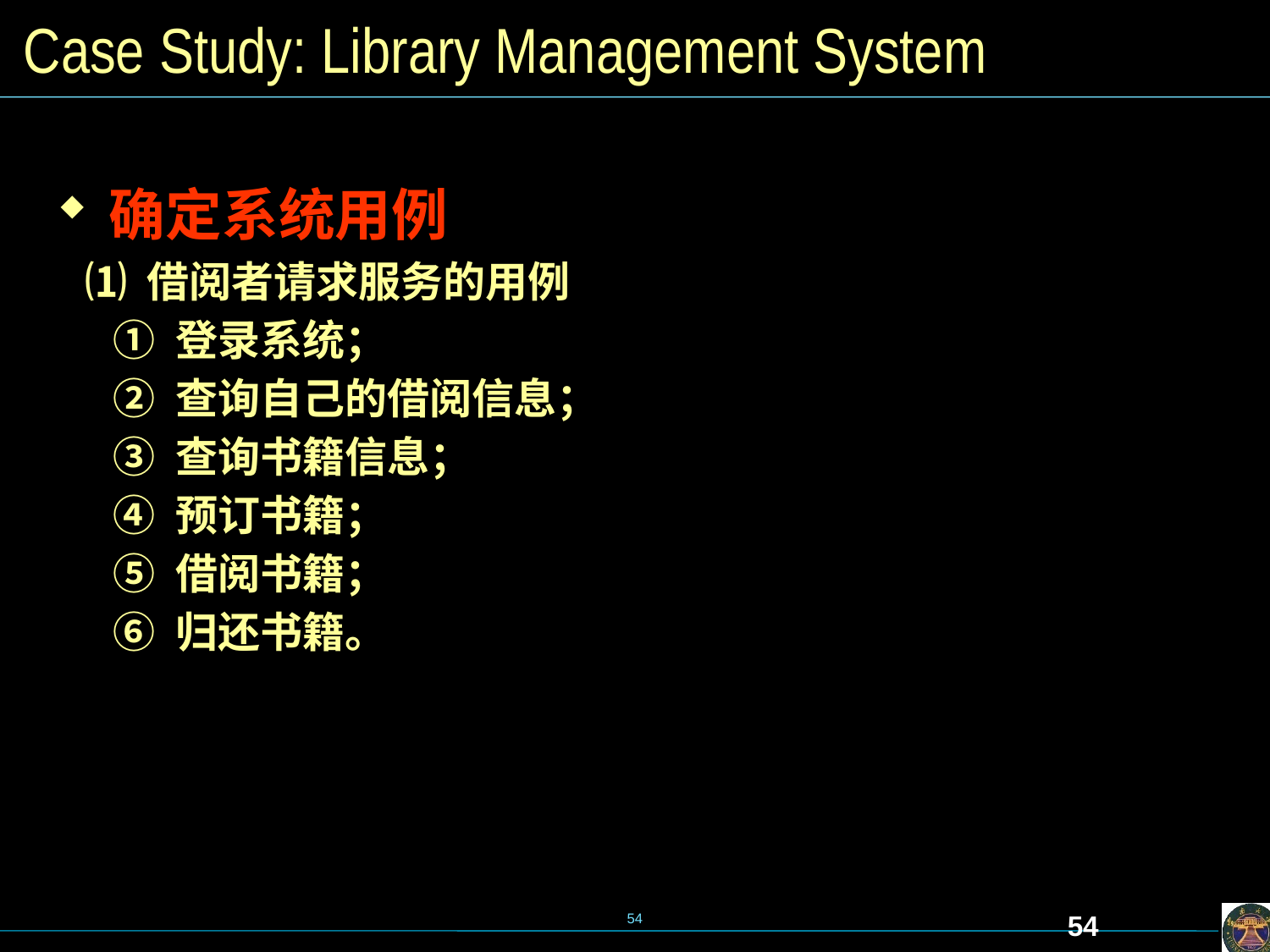

# Case Study: Library Management System
确定系统用例
   ⑴ 借阅者请求服务的用例
      ① 登录系统；
      ② 查询自己的借阅信息；
      ③ 查询书籍信息；
      ④ 预订书籍；
      ⑤ 借阅书籍；
      ⑥ 归还书籍。
54